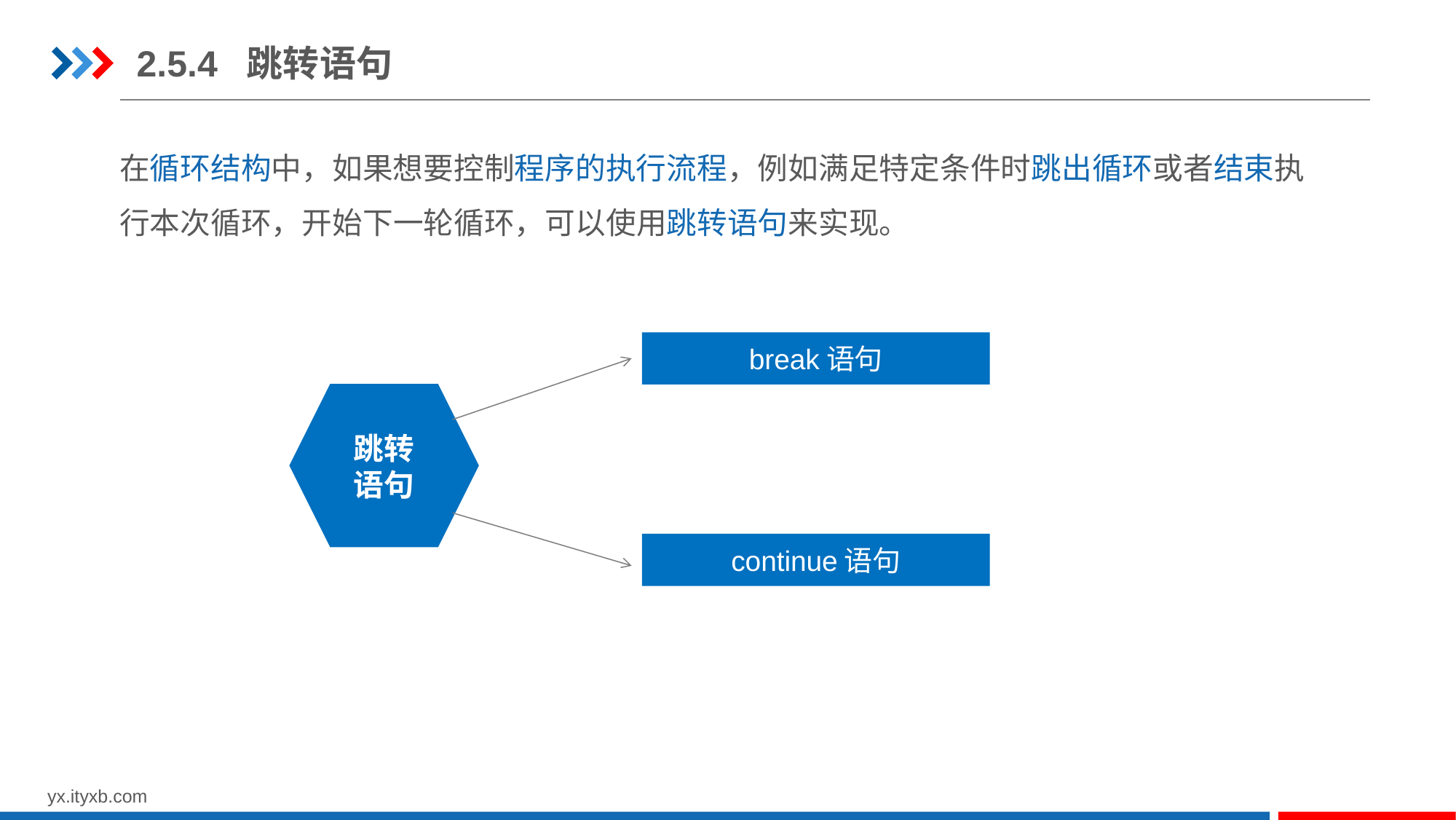

2.5.4  跳转语句
在循环结构中，如果想要控制程序的执行流程，例如满足特定条件时跳出循环或者结束执行本次循环，开始下一轮循环，可以使用跳转语句来实现。
break语句
跳转
语句
continue语句